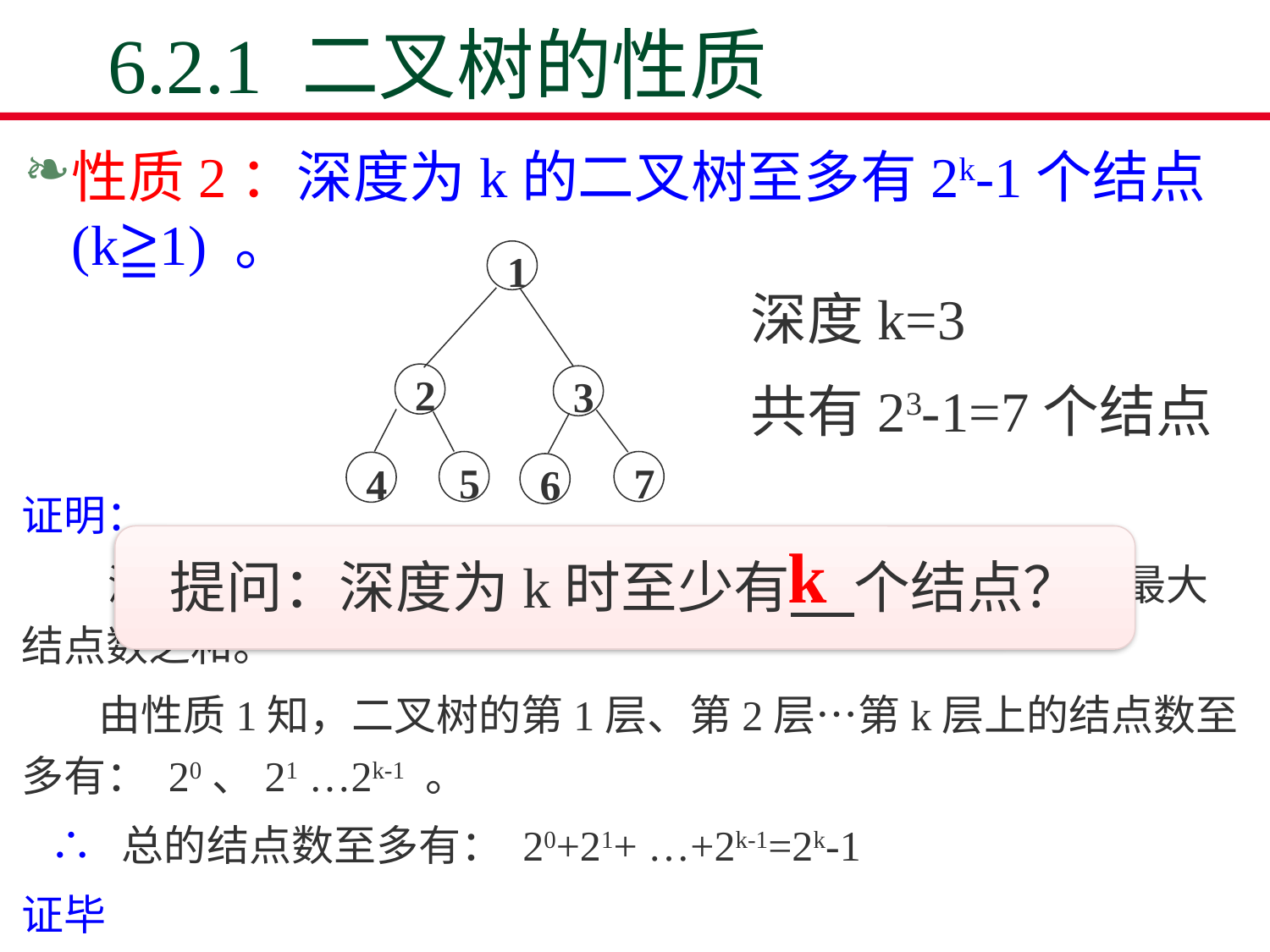

# 6.2.1 二叉树的性质
性质2：深度为k的二叉树至多有2k-1个结点(k≧1) 。
1

2

5
4
3

7

6
深度k=3
共有23-1=7个结点
证明：
        深度为k的二叉树的最大的结点数为二叉树中每层上的最大结点数之和。
       由性质1知，二叉树的第1层、第2层⋯第k层上的结点数至多有： 20、21 …2k-1 。
   ∴  总的结点数至多有： 20+21+ …+2k-1=2k-1
证毕
提问：深度为k时至少有     个结点？

k